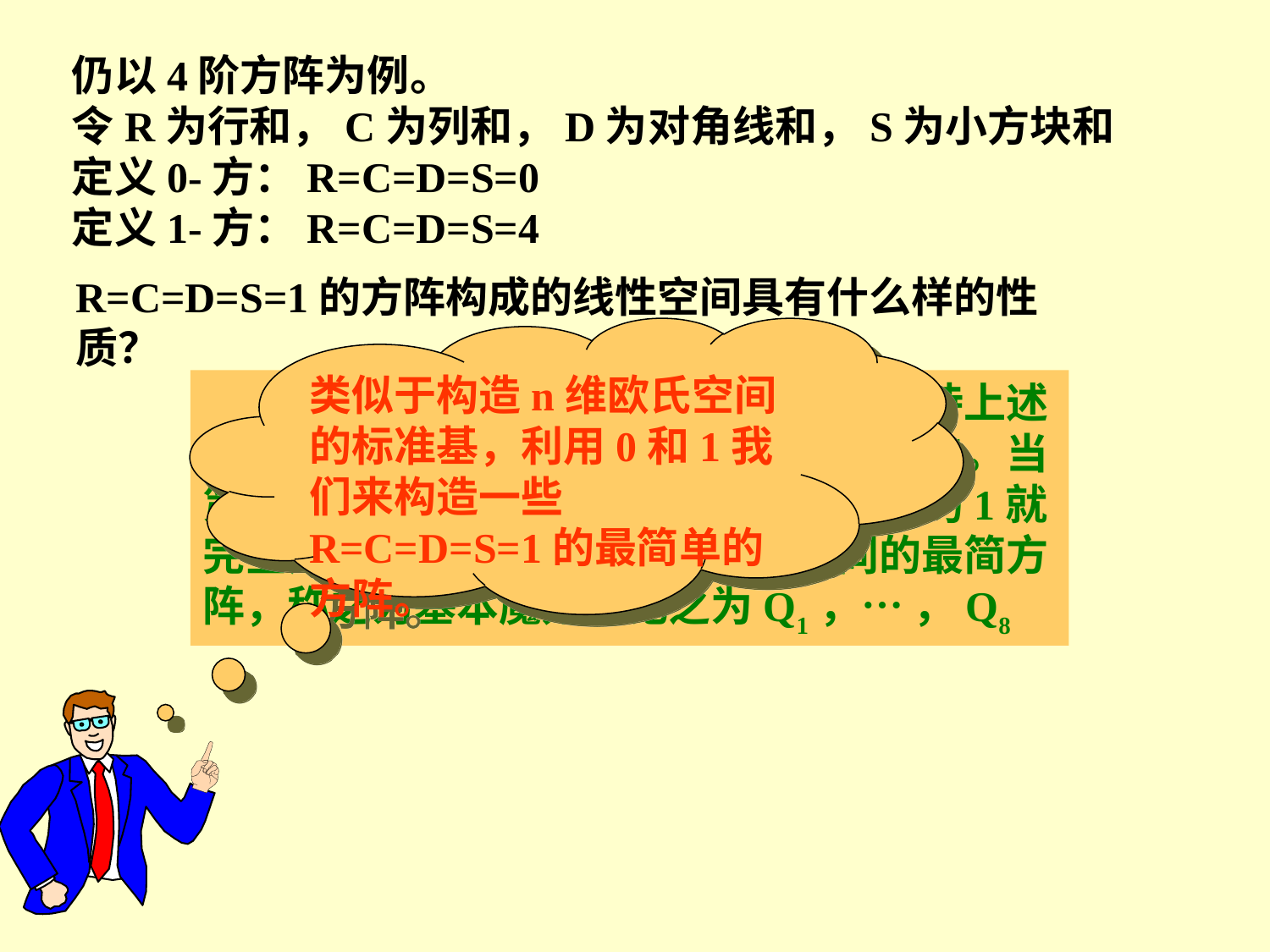

仍以4阶方阵为例。
令R为行和，C为列和，D为对角线和，S为小方块和
定义0-方：R=C=D=S=0
定义1-方：R=C=D=S=4
R=C=D=S=1的方阵构成的线性空间具有什么样的性质？
类似于构造n维欧氏空间的标准基，利用0和1我们来构造一些R=C=D=S=1的最简单的方阵。

         1在第一行中共有4种取法，为保持上述性质的成立，第二行中的1还有两种取法。当第二行的1也取定后，第三行与第四行的1就完全定位了，故一共可作出8个不同的最简方阵，称之为基本魔方并记之为Q1，… ，Q8